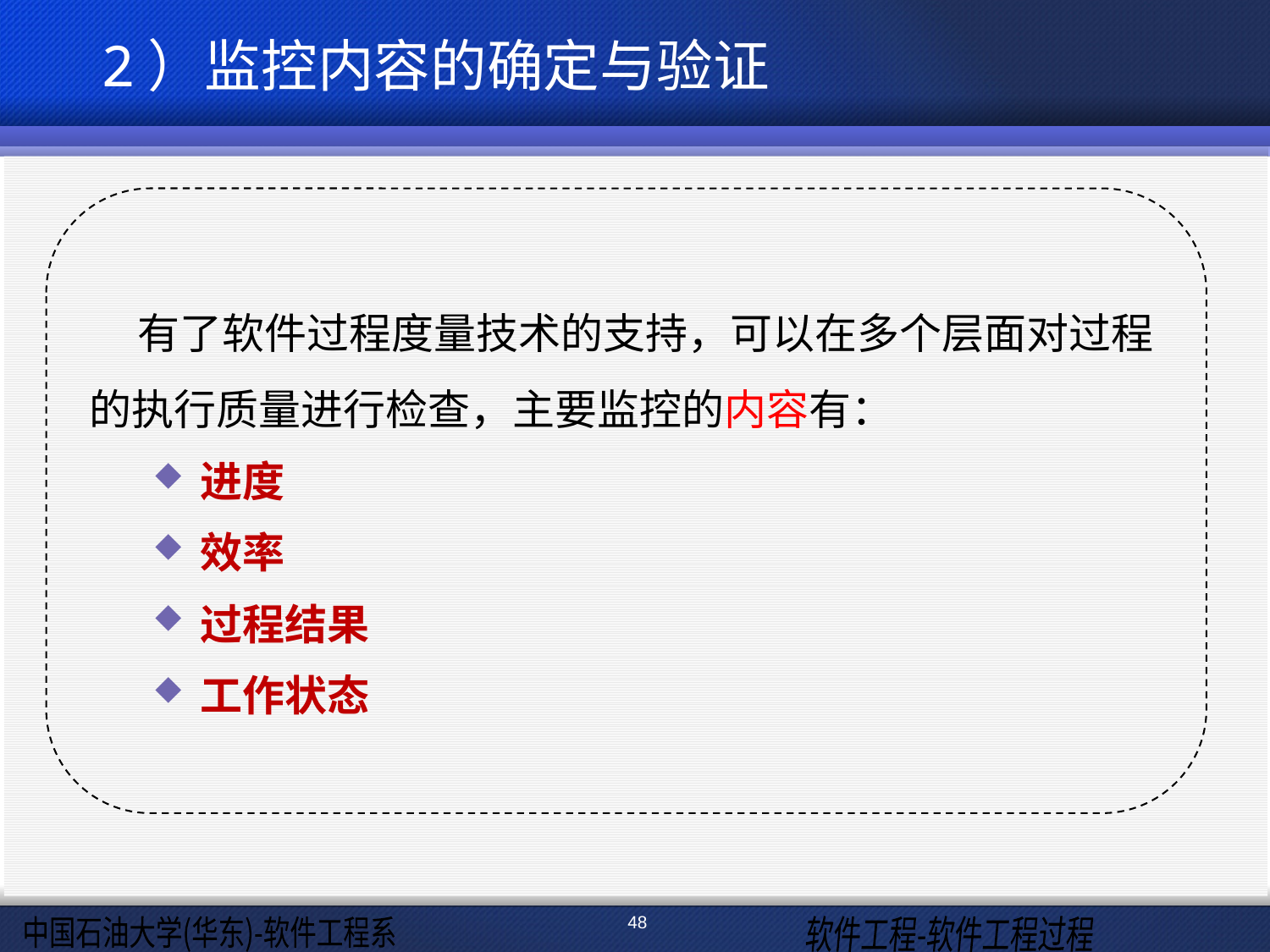

2）监控内容的确定与验证
    有了软件过程度量技术的支持，可以在多个层面对过程的执行质量进行检查，主要监控的内容有：
进度
效率
过程结果
工作状态
48